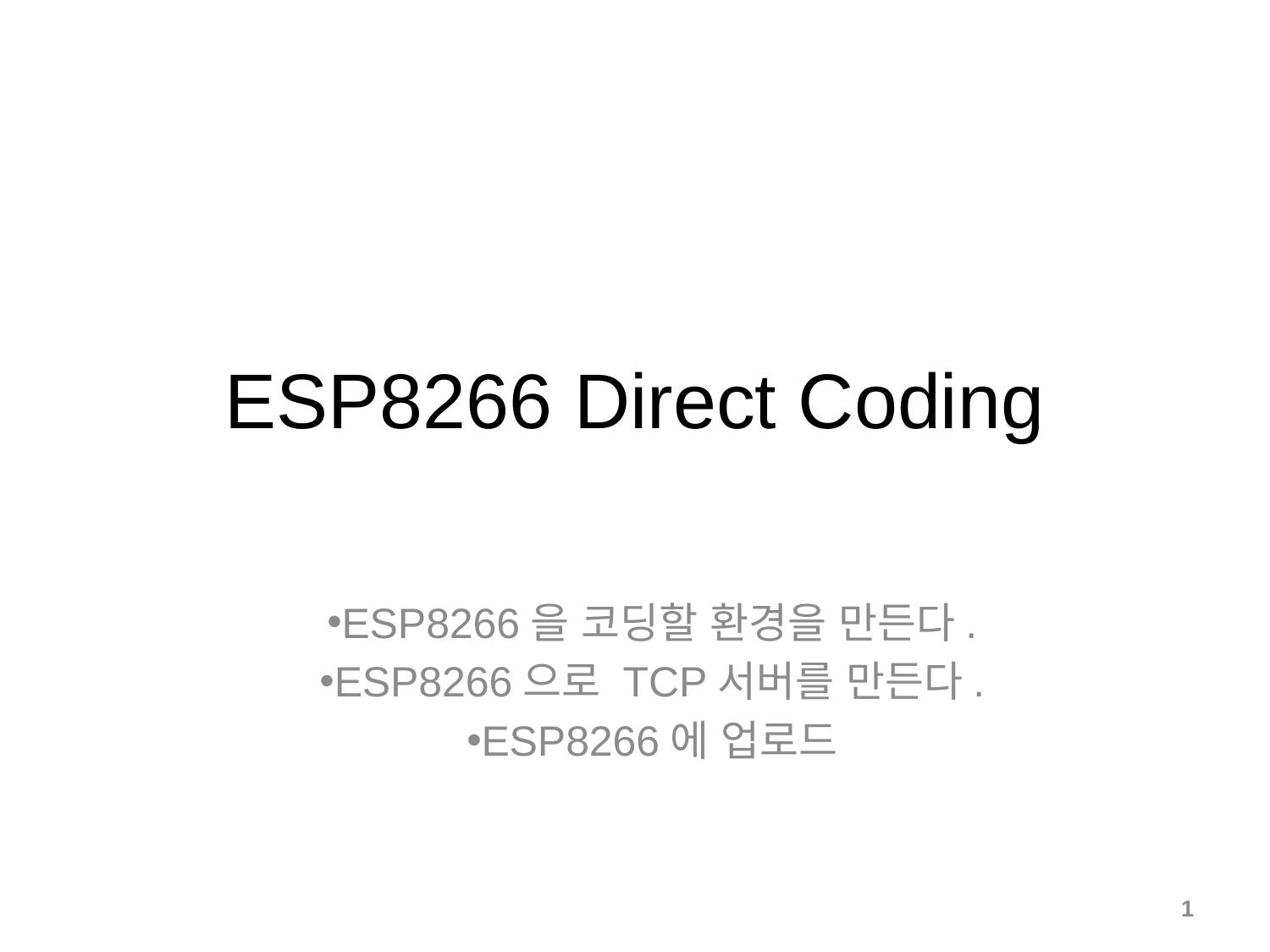

# ESP8266 Direct Coding
ESP8266을 코딩할 환경을 만든다.
ESP8266으로 TCP서버를 만든다.
ESP8266에 업로드
1